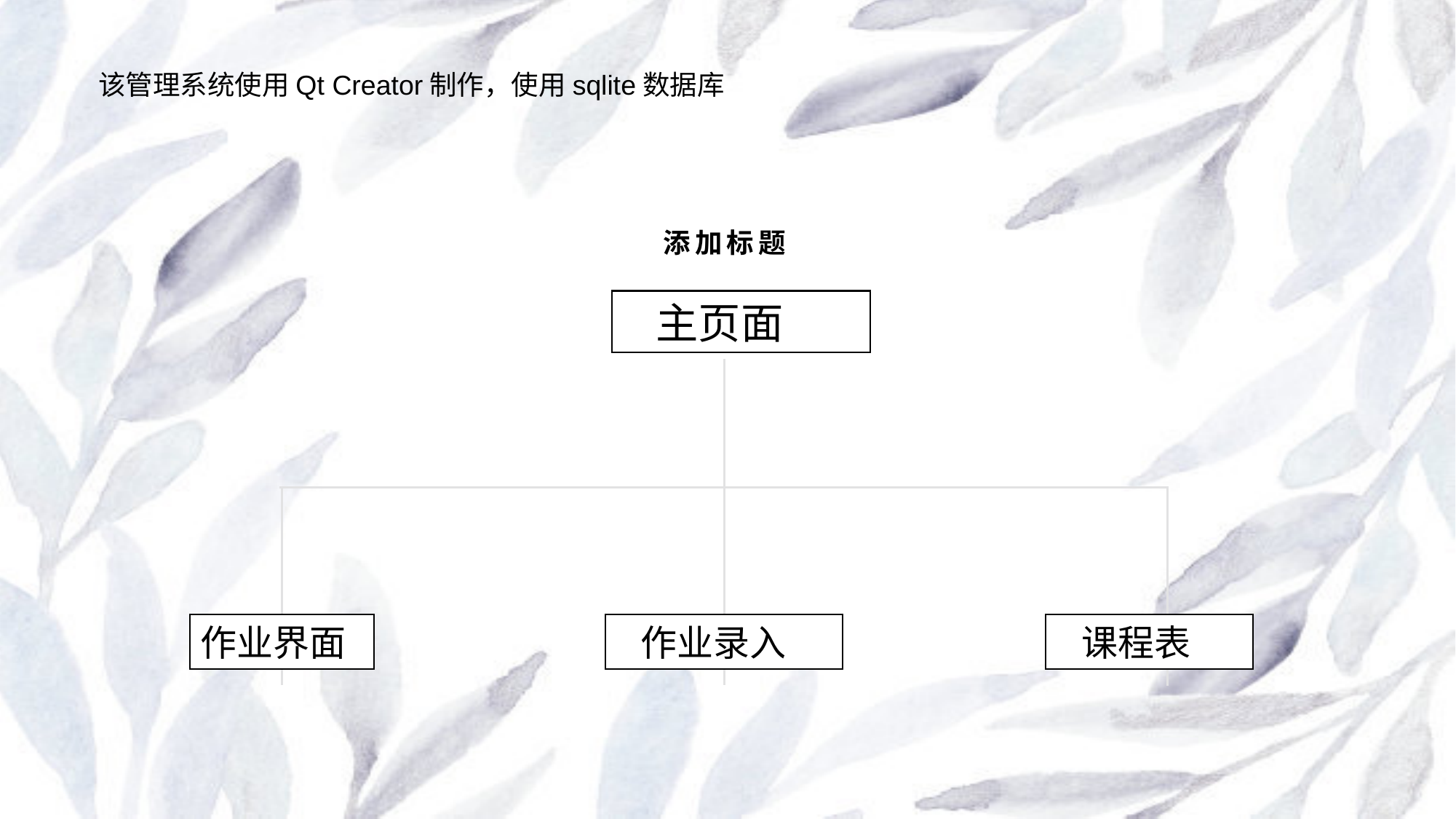

该管理系统使用Qt Creator制作，使用sqlite数据库

添加标题
   主页面
作业界面
  作业录入
  课程表